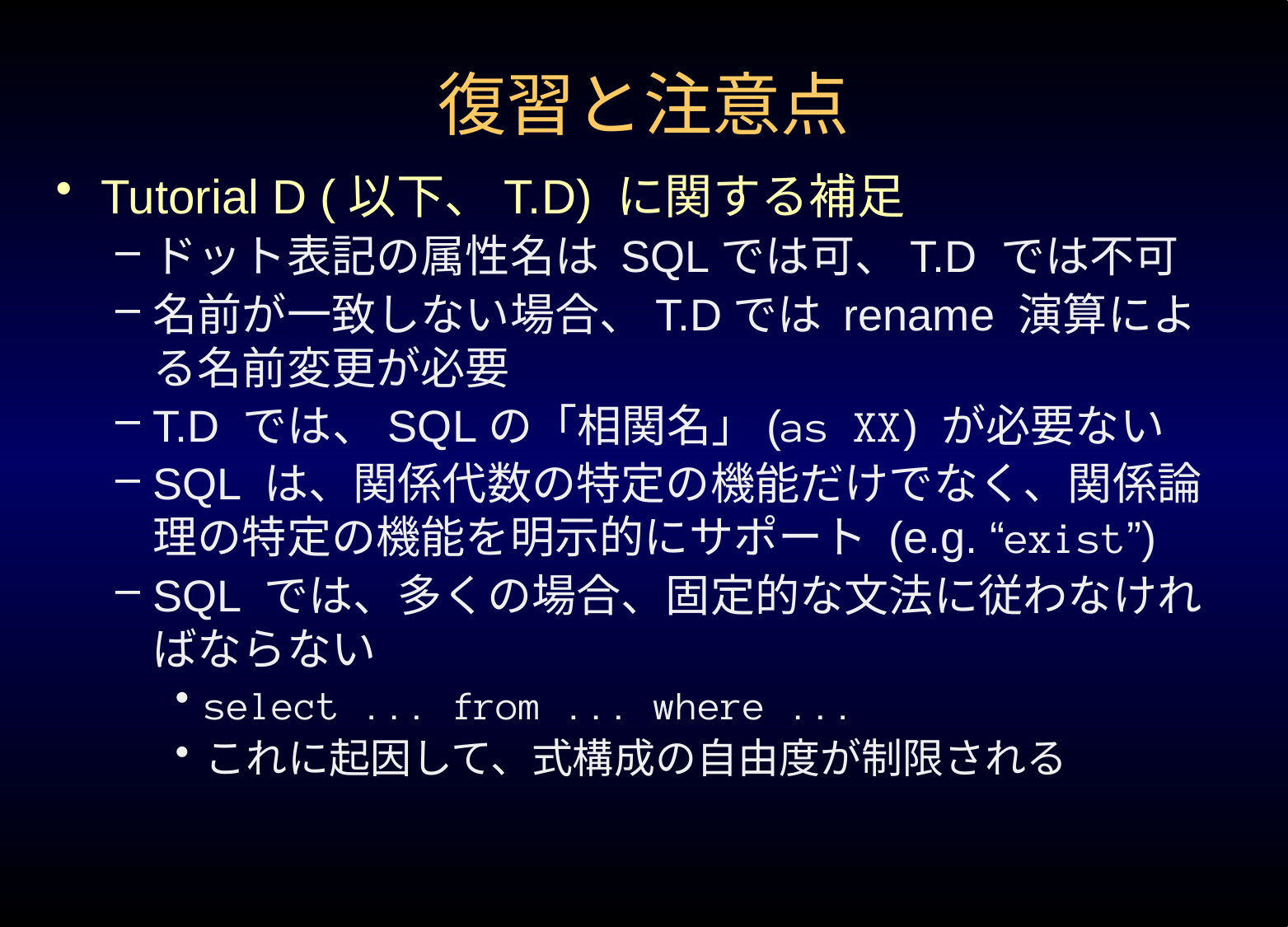

# 復習と注意点
Tutorial D (以下、T.D) に関する補足
ドット表記の属性名は SQLでは可、T.D では不可
名前が一致しない場合、T.Dでは rename 演算による名前変更が必要
T.D では、SQLの「相関名」(as XX) が必要ない
SQL は、関係代数の特定の機能だけでなく、関係論理の特定の機能を明示的にサポート (e.g. “exist”)
SQL では、多くの場合、固定的な文法に従わなければならない
select ... from ... where ...
これに起因して、式構成の自由度が制限される